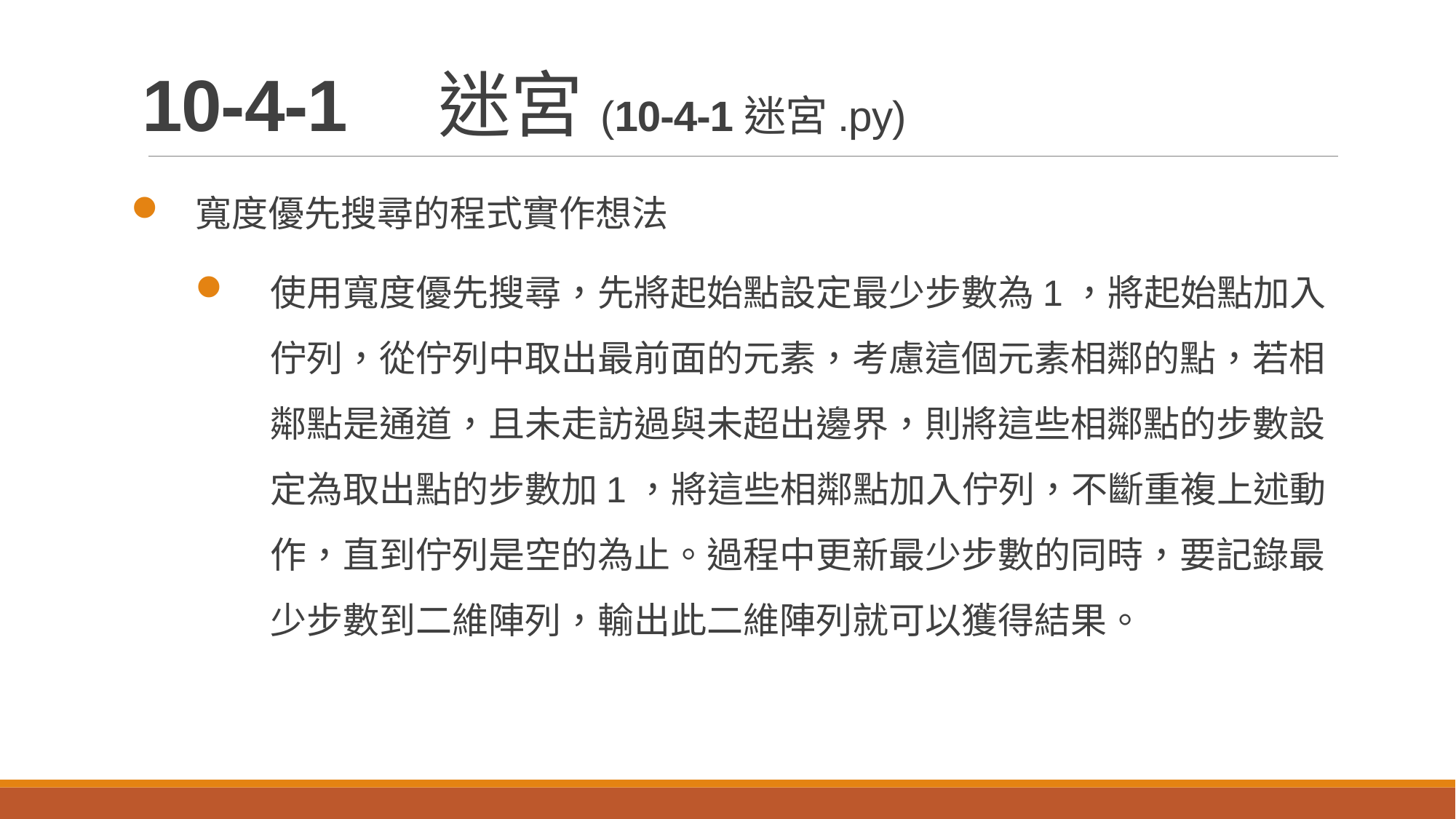

# 10-4-1　迷宮(10-4-1迷宮.py)
寬度優先搜尋的程式實作想法
使用寬度優先搜尋，先將起始點設定最少步數為1，將起始點加入佇列，從佇列中取出最前面的元素，考慮這個元素相鄰的點，若相鄰點是通道，且未走訪過與未超出邊界，則將這些相鄰點的步數設定為取出點的步數加1，將這些相鄰點加入佇列，不斷重複上述動作，直到佇列是空的為止。過程中更新最少步數的同時，要記錄最少步數到二維陣列，輸出此二維陣列就可以獲得結果。